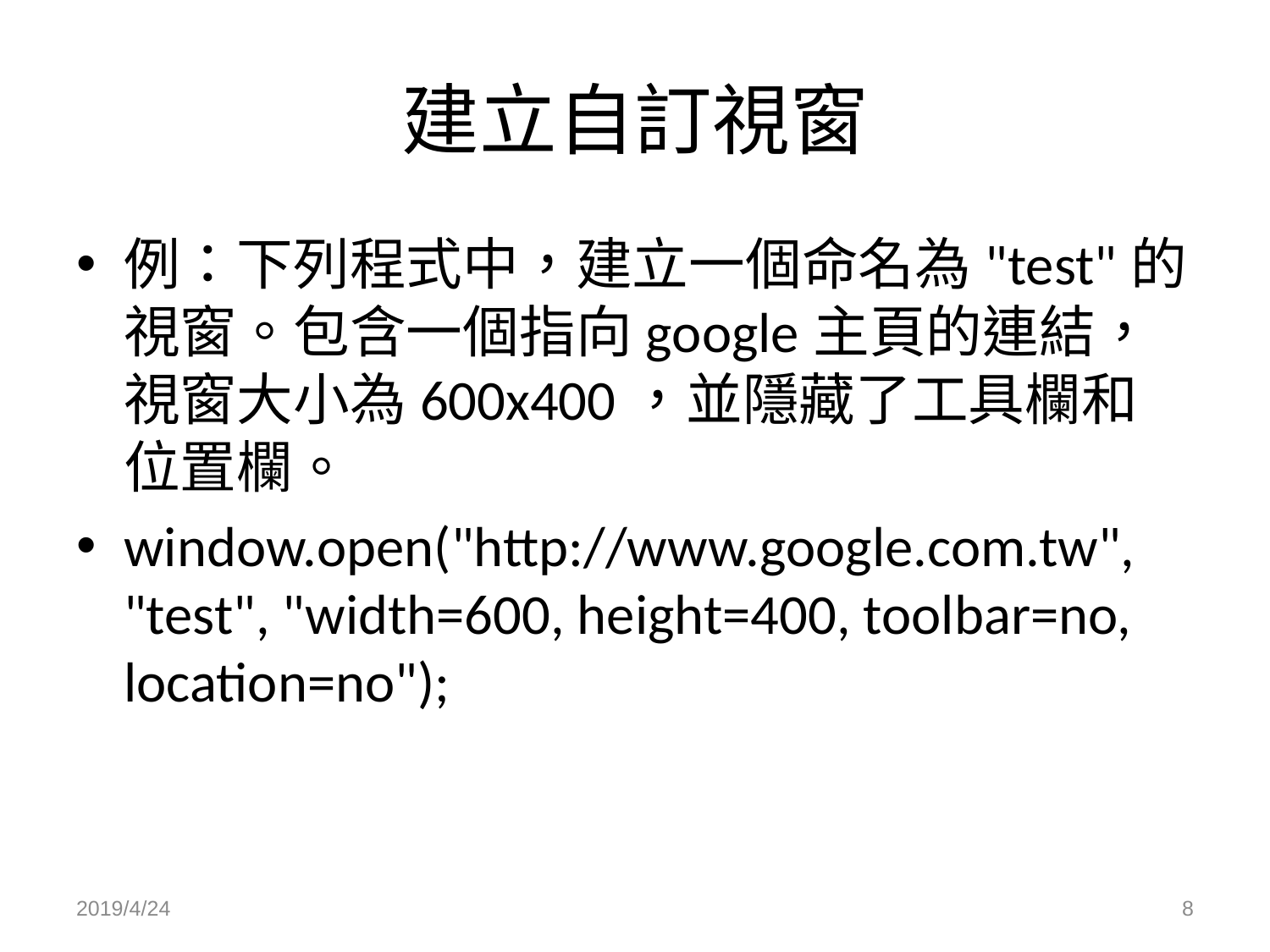

# 建立自訂視窗
例：下列程式中，建立一個命名為"test"的視窗。包含一個指向google主頁的連結，視窗大小為600x400，並隱藏了工具欄和位置欄。
window.open("http://www.google.com.tw", "test", "width=600, height=400, toolbar=no, location=no");
2019/4/24
8